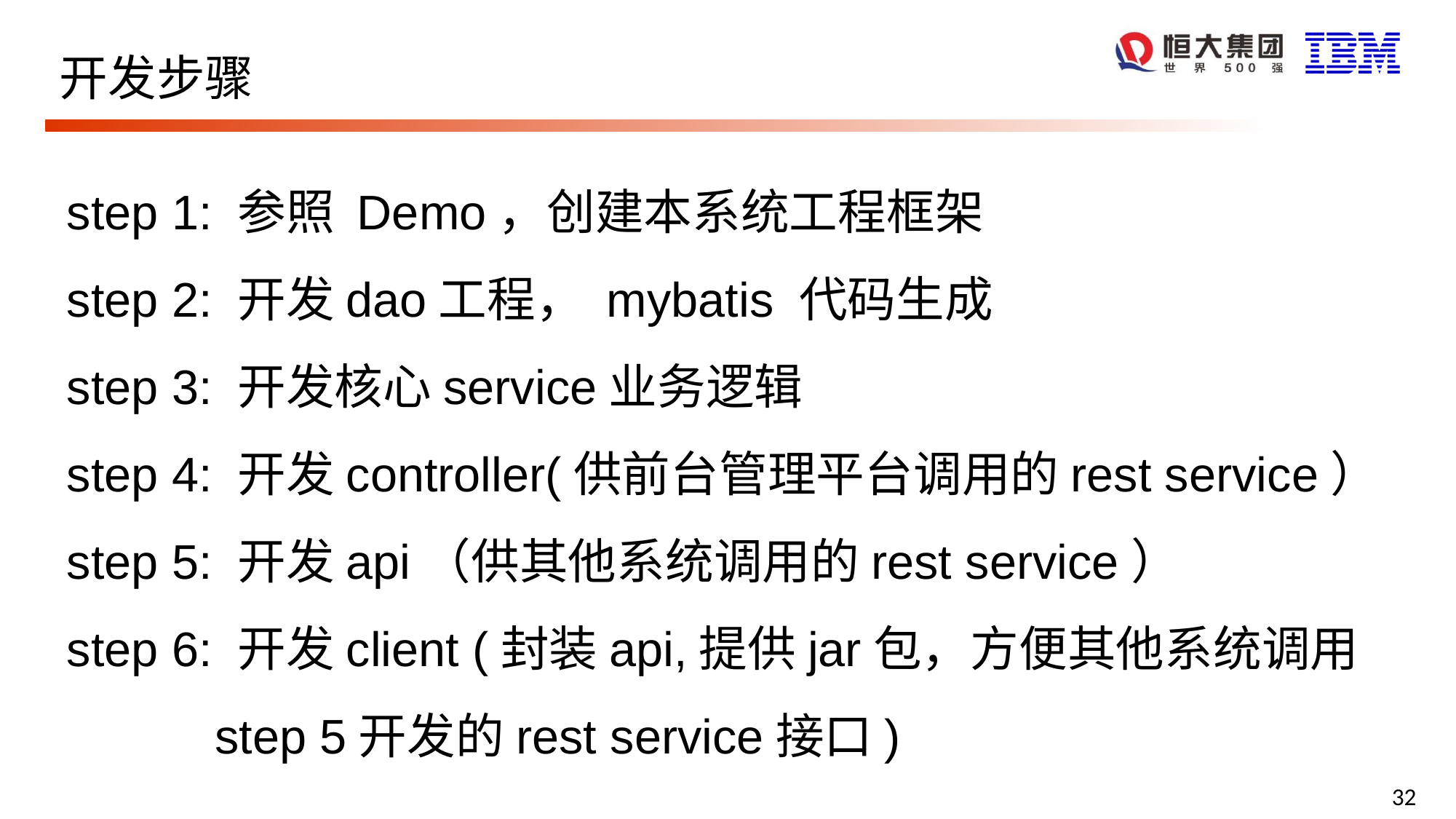

# 开发步骤
step 1: 参照 Demo，创建本系统工程框架
step 2: 开发dao工程， mybatis 代码生成
step 3: 开发核心service业务逻辑
step 4: 开发controller(供前台管理平台调用的rest service）
step 5: 开发api（供其他系统调用的rest service）
step 6: 开发client (封装api,提供jar包，方便其他系统调用
           step 5开发的rest service接口)